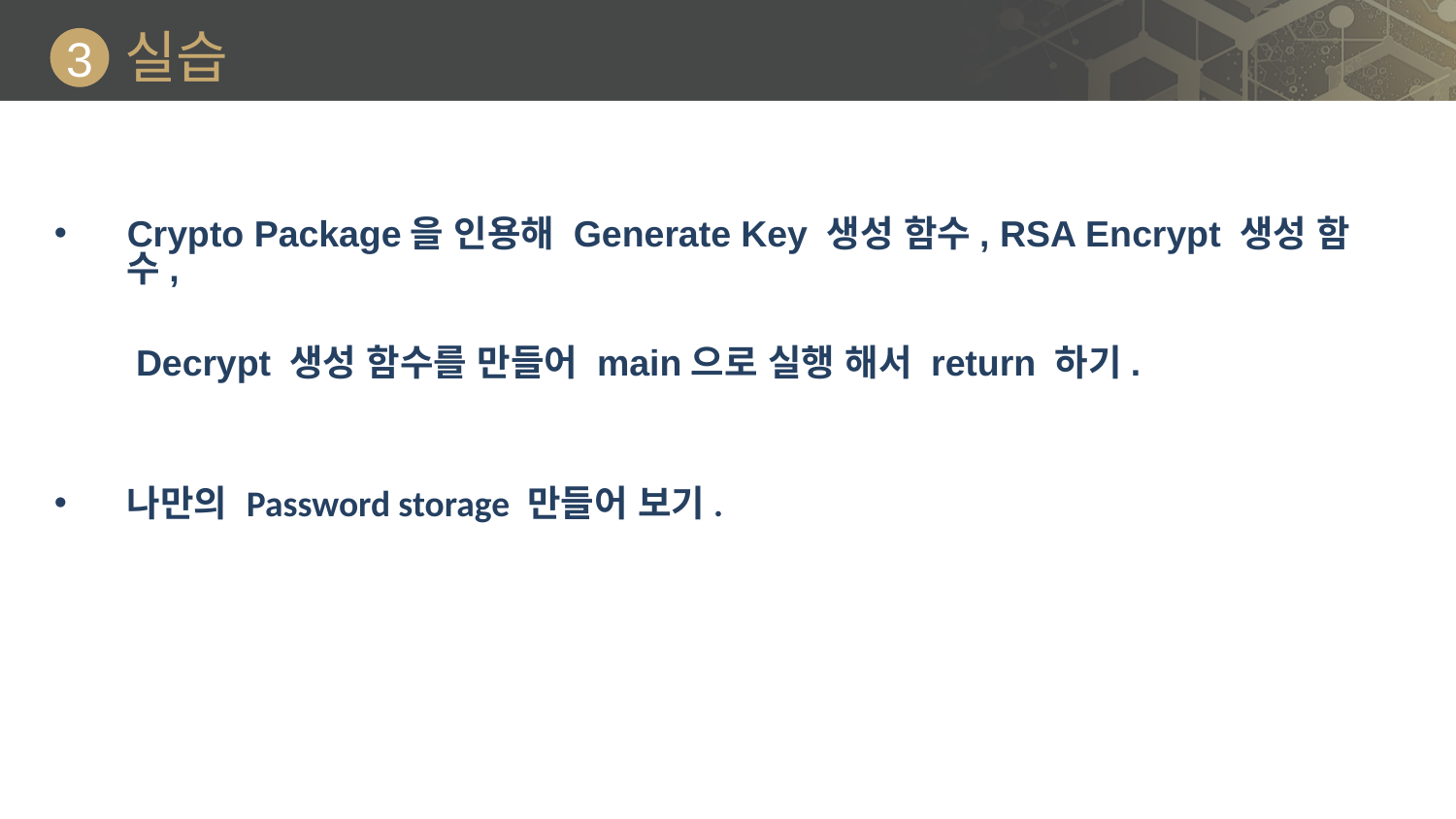

# 실습
3
Crypto Package을 인용해 Generate Key 생성 함수, RSA Encrypt 생성 함수,

        Decrypt 생성 함수를 만들어 main으로 실행 해서 return 하기.

나만의 Password storage 만들어 보기.